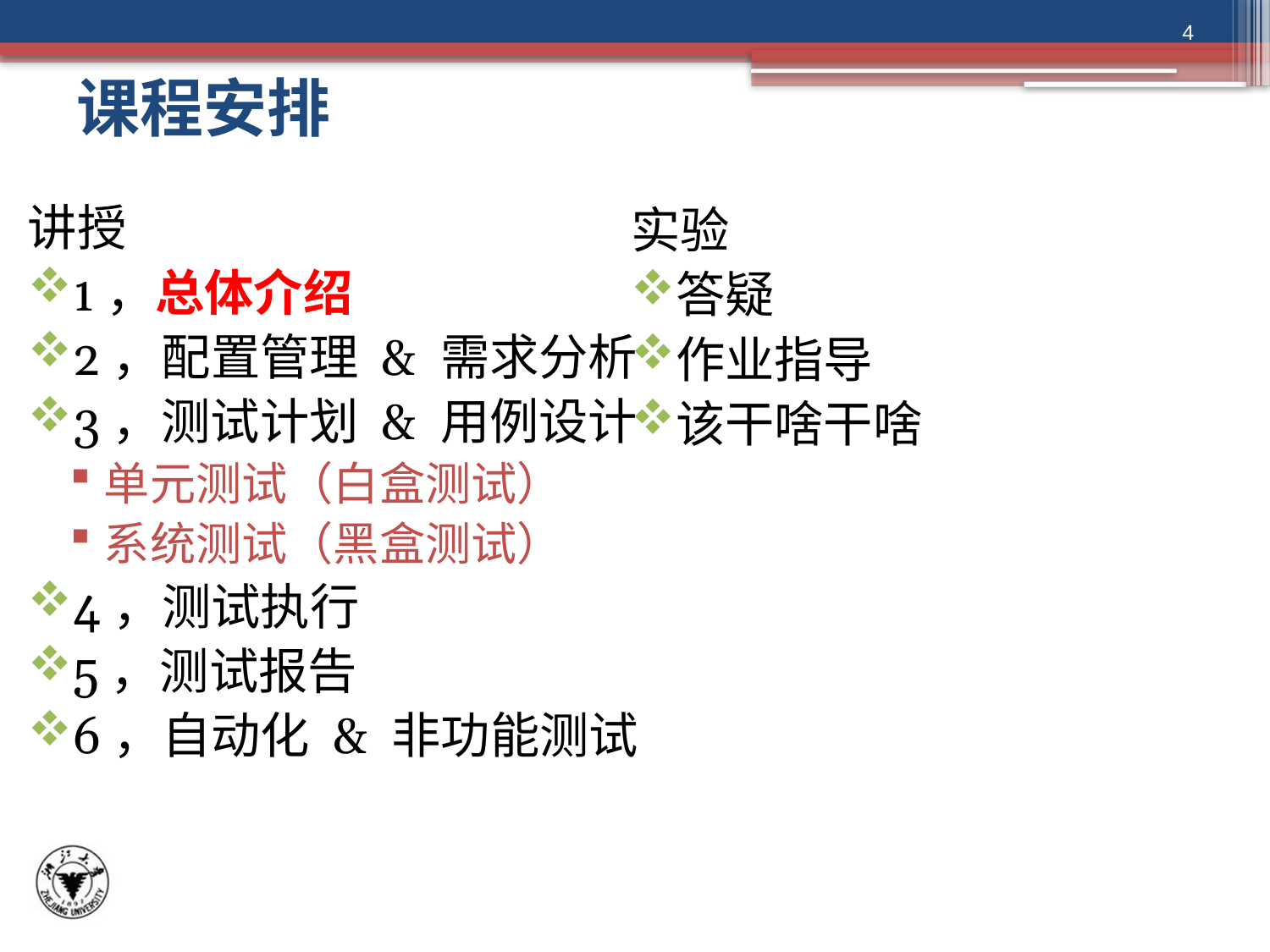

4
# 课程安排
讲授
1，总体介绍
2，配置管理 & 需求分析
3，测试计划 & 用例设计
单元测试（白盒测试）
系统测试（黑盒测试）
4，测试执行
5，测试报告
6，自动化 & 非功能测试

实验
答疑
作业指导
该干啥干啥